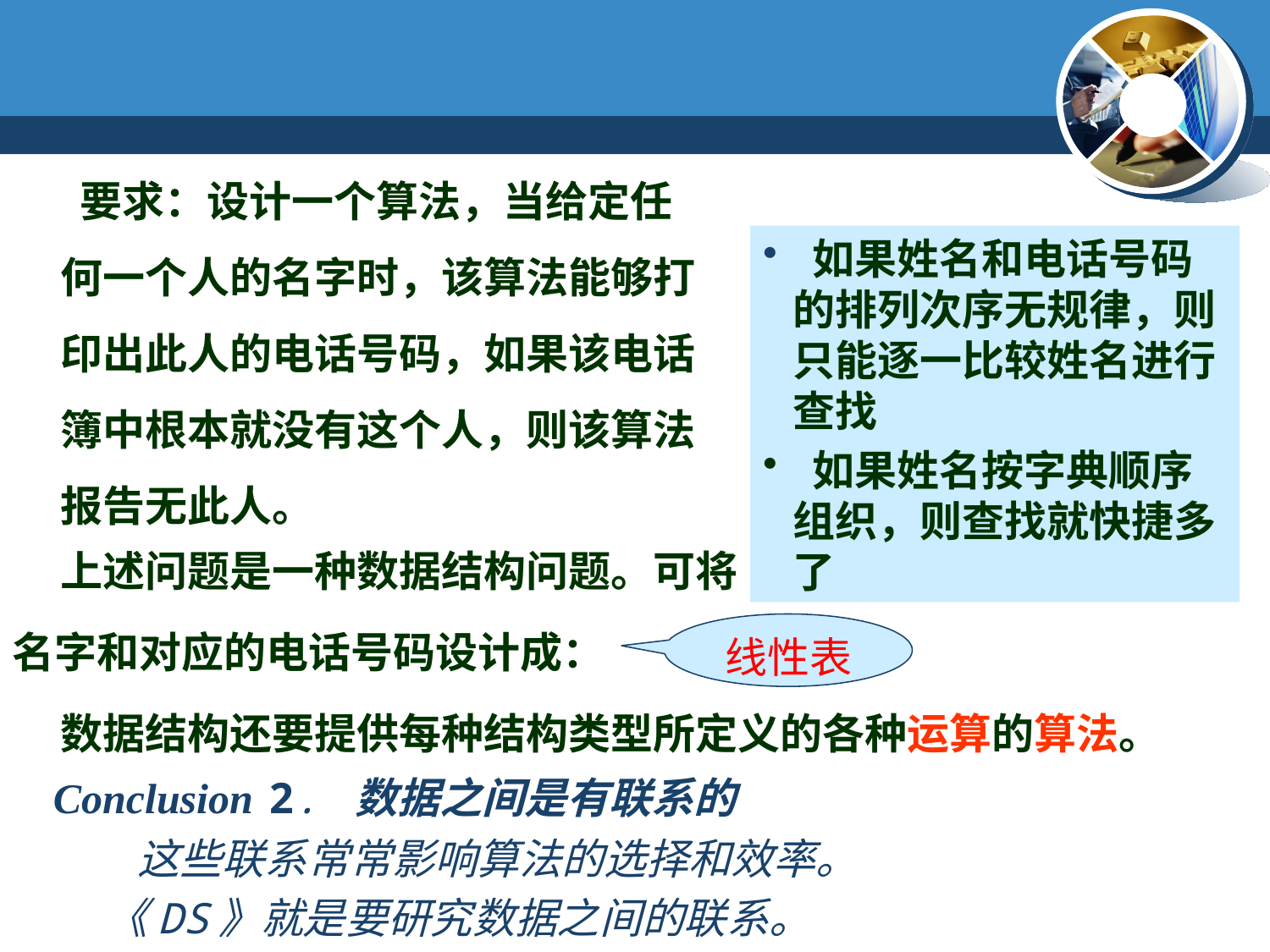

要求：设计一个算法，当给定任何一个人的名字时，该算法能够打印出此人的电话号码，如果该电话簿中根本就没有这个人，则该算法报告无此人。
 如果姓名和电话号码的排列次序无规律，则只能逐一比较姓名进行查找
 如果姓名按字典顺序组织，则查找就快捷多了
    上述问题是一种数据结构问题。可将名字和对应的电话号码设计成：
线性表

    数据结构还要提供每种结构类型所定义的各种运算的算法。
Conclusion 2. 数据之间是有联系的
　　这些联系常常影响算法的选择和效率。
　 《DS》就是要研究数据之间的联系。